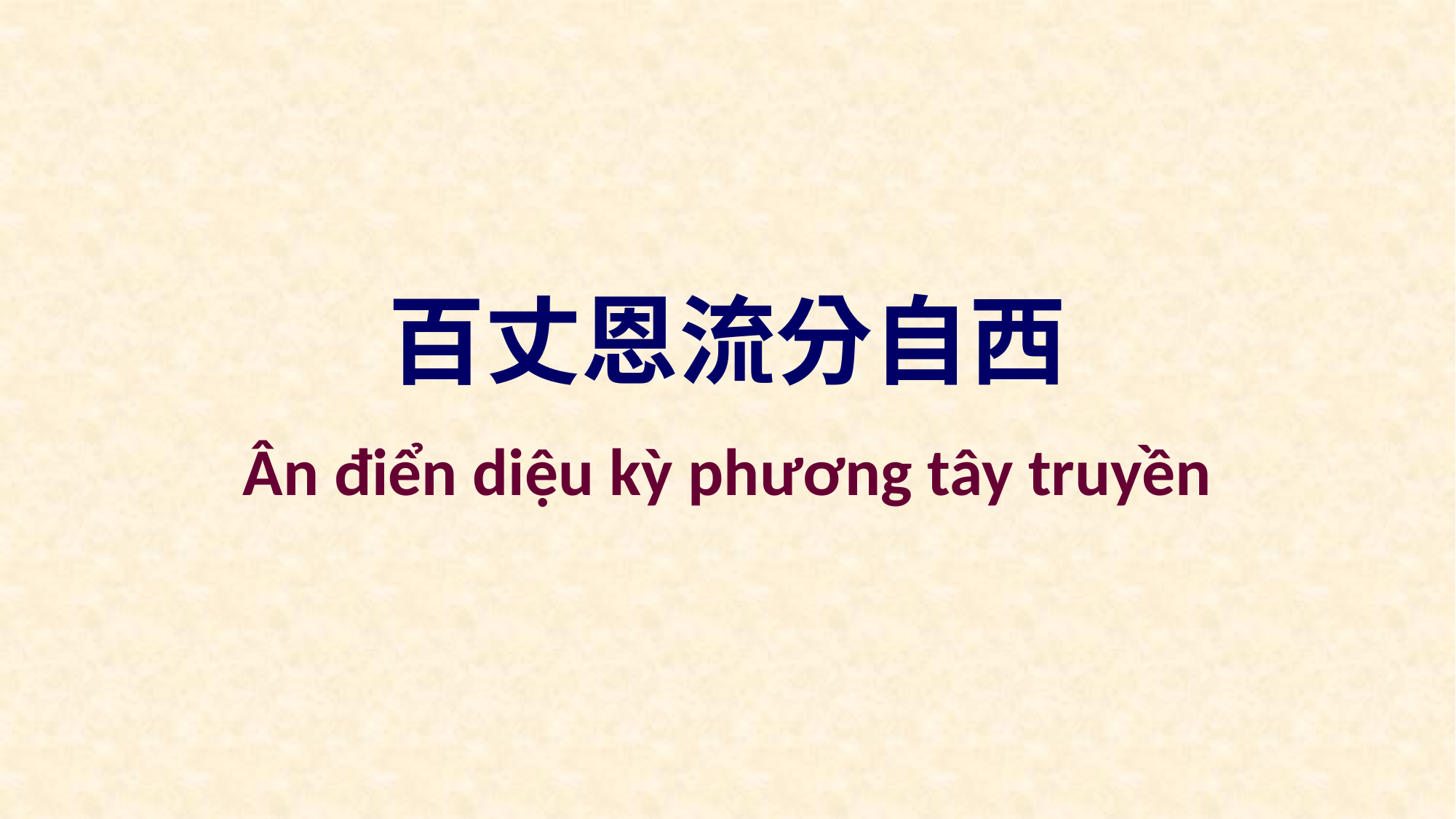

百丈恩流分自西
Ân điển diệu kỳ phương tây truyền